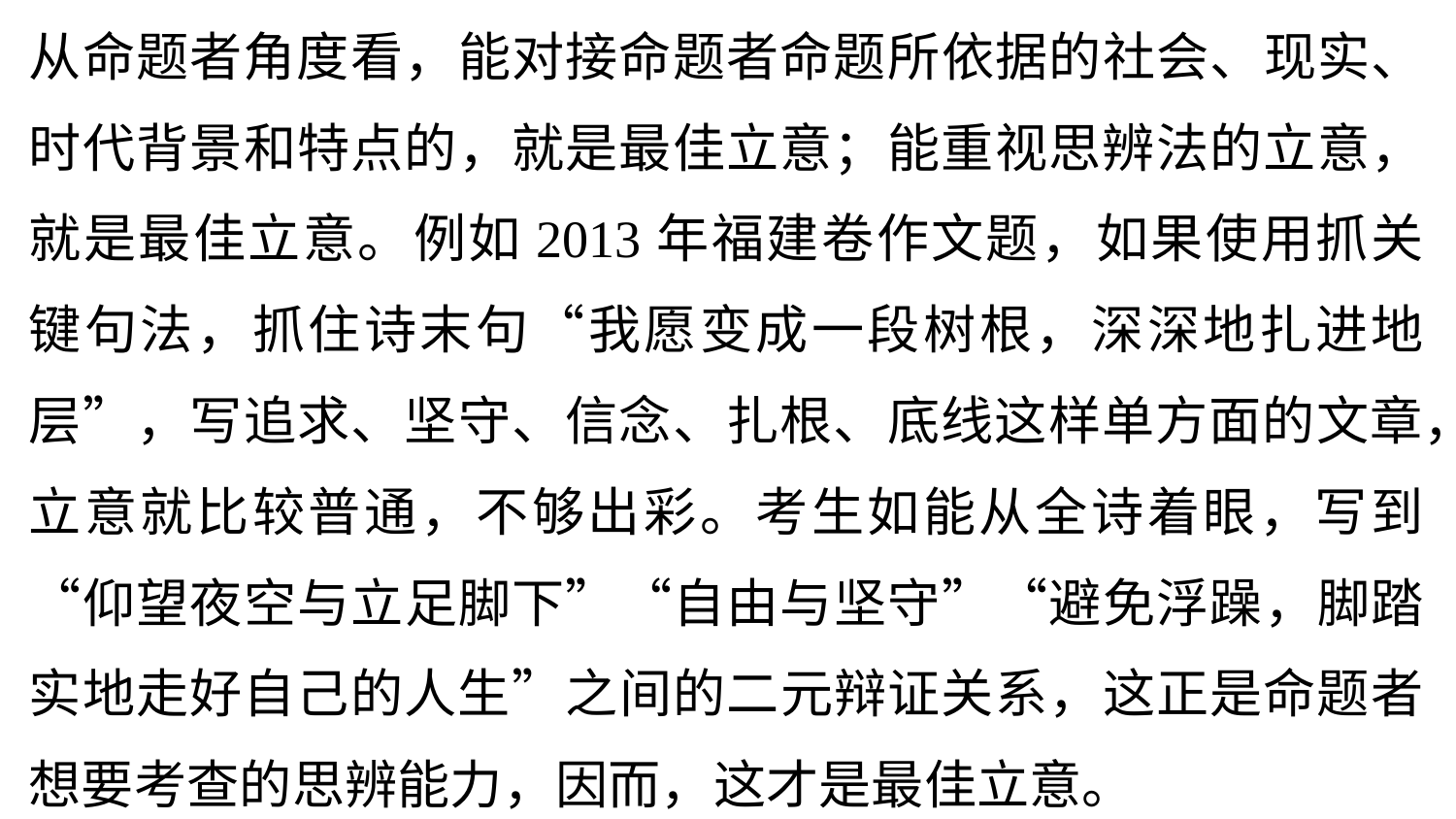

从命题者角度看，能对接命题者命题所依据的社会、现实、时代背景和特点的，就是最佳立意；能重视思辨法的立意，就是最佳立意。例如2013年福建卷作文题，如果使用抓关键句法，抓住诗末句“我愿变成一段树根，深深地扎进地层”，写追求、坚守、信念、扎根、底线这样单方面的文章，立意就比较普通，不够出彩。考生如能从全诗着眼，写到“仰望夜空与立足脚下”“自由与坚守”“避免浮躁，脚踏实地走好自己的人生”之间的二元辩证关系，这正是命题者想要考查的思辨能力，因而，这才是最佳立意。